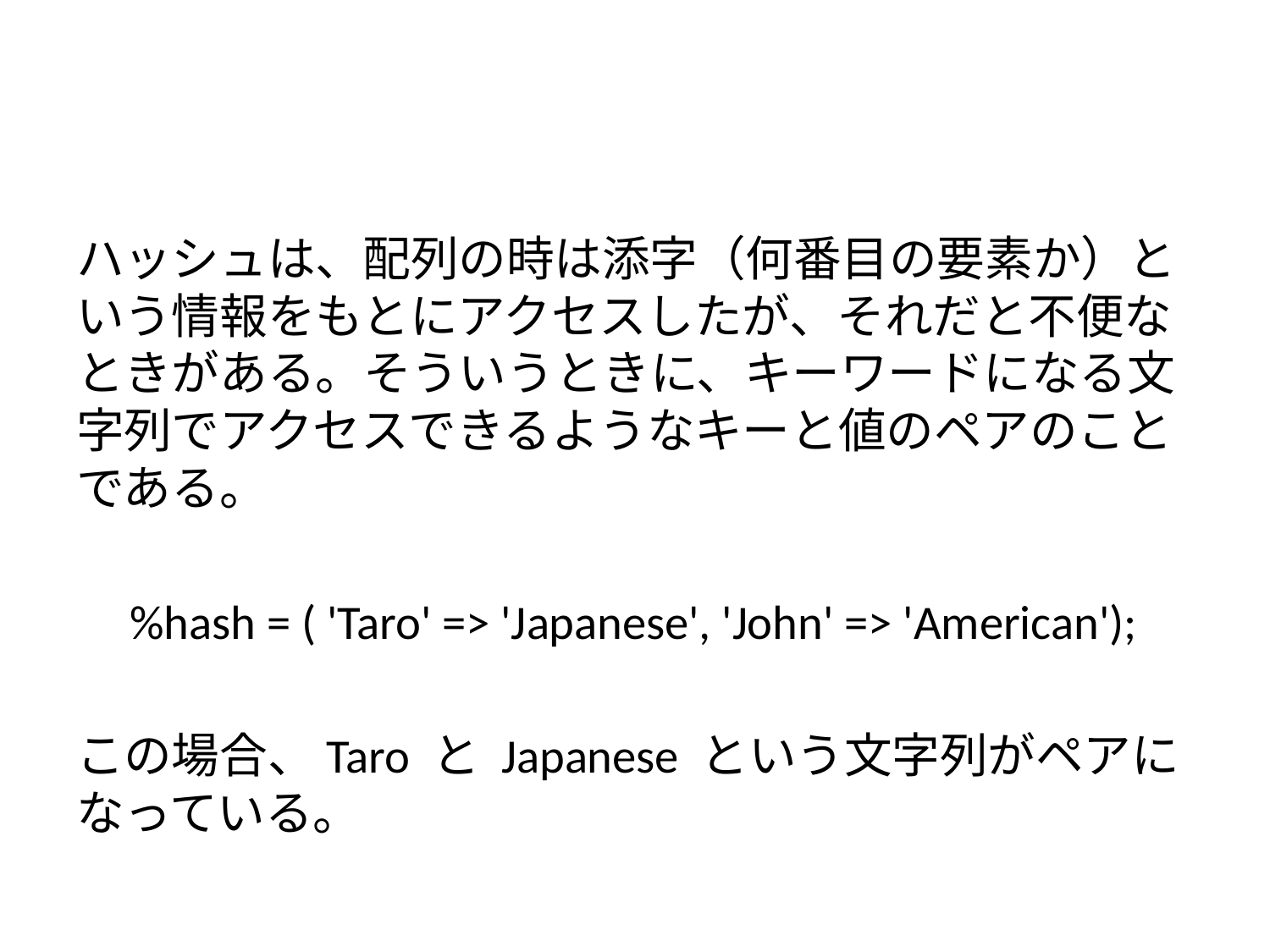

#
ハッシュは、配列の時は添字（何番目の要素か）という情報をもとにアクセスしたが、それだと不便なときがある。そういうときに、キーワードになる文字列でアクセスできるようなキーと値のペアのことである。

%hash = ( 'Taro' => 'Japanese', 'John' => 'American');

この場合、Taro と Japanese という文字列がペアになっている。